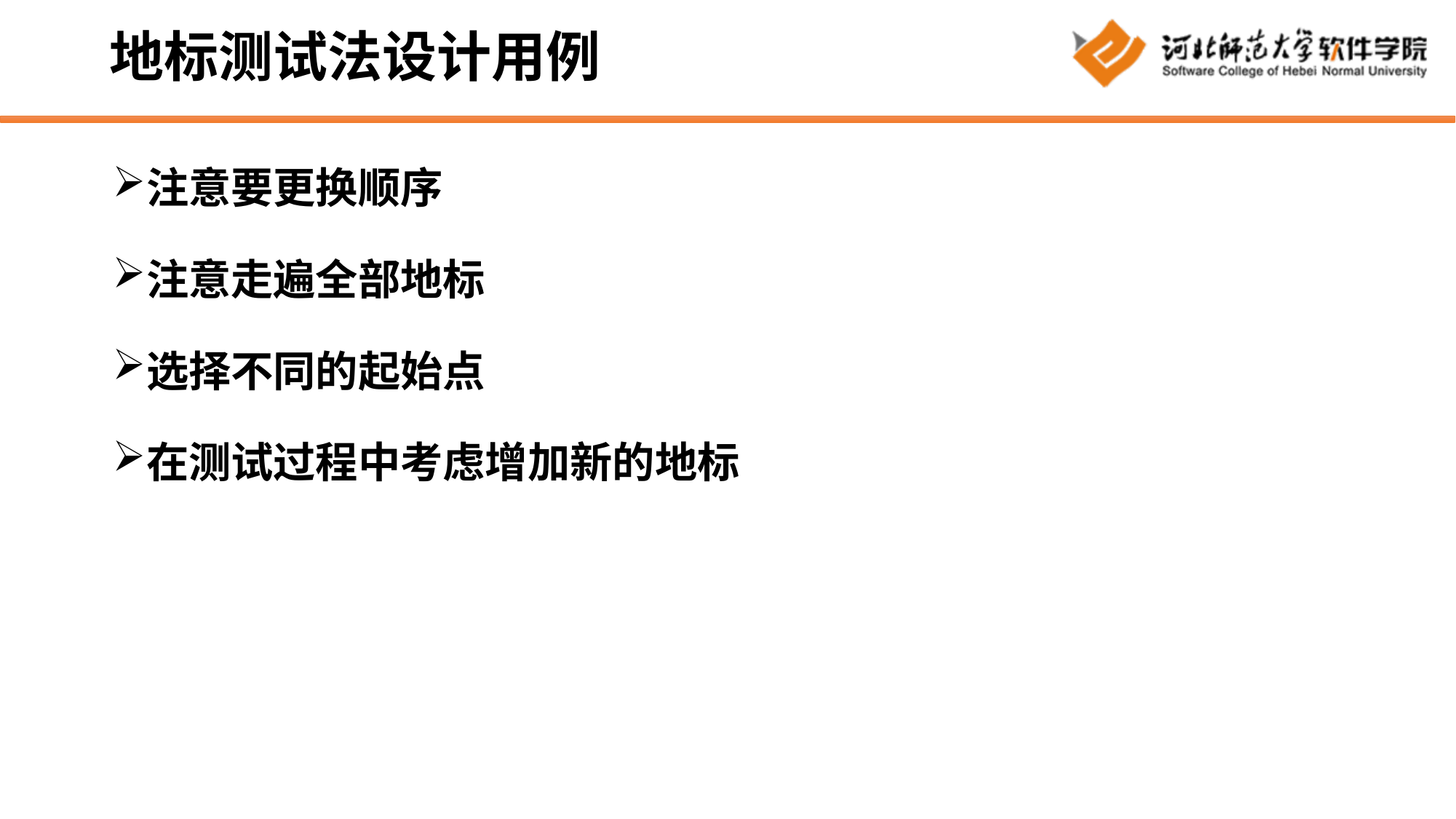

# 地标测试法设计用例
注意要更换顺序
注意走遍全部地标
选择不同的起始点
在测试过程中考虑增加新的地标